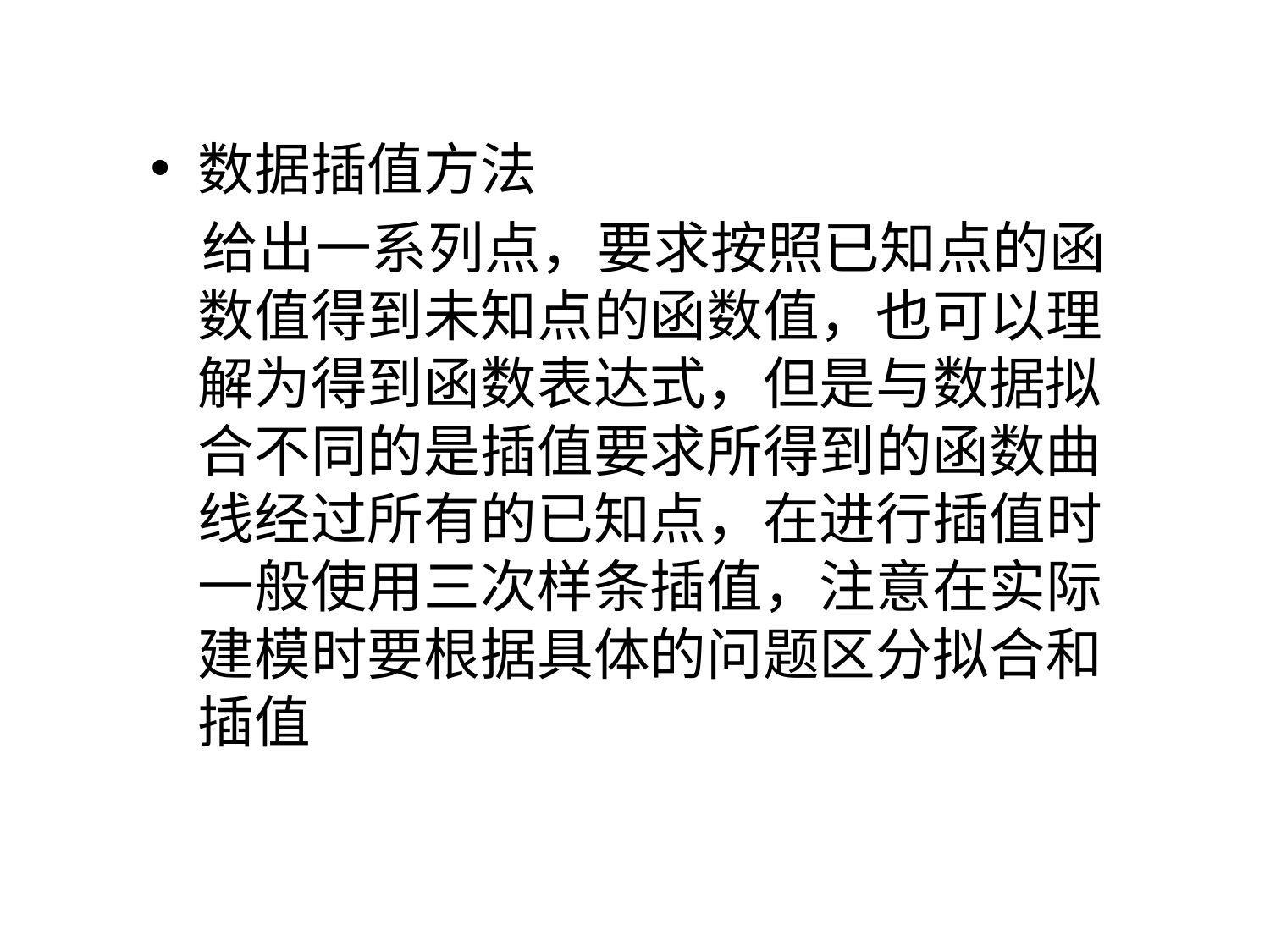

数据插值方法
   给出一系列点，要求按照已知点的函数值得到未知点的函数值，也可以理解为得到函数表达式，但是与数据拟合不同的是插值要求所得到的函数曲线经过所有的已知点，在进行插值时一般使用三次样条插值，注意在实际建模时要根据具体的问题区分拟合和插值